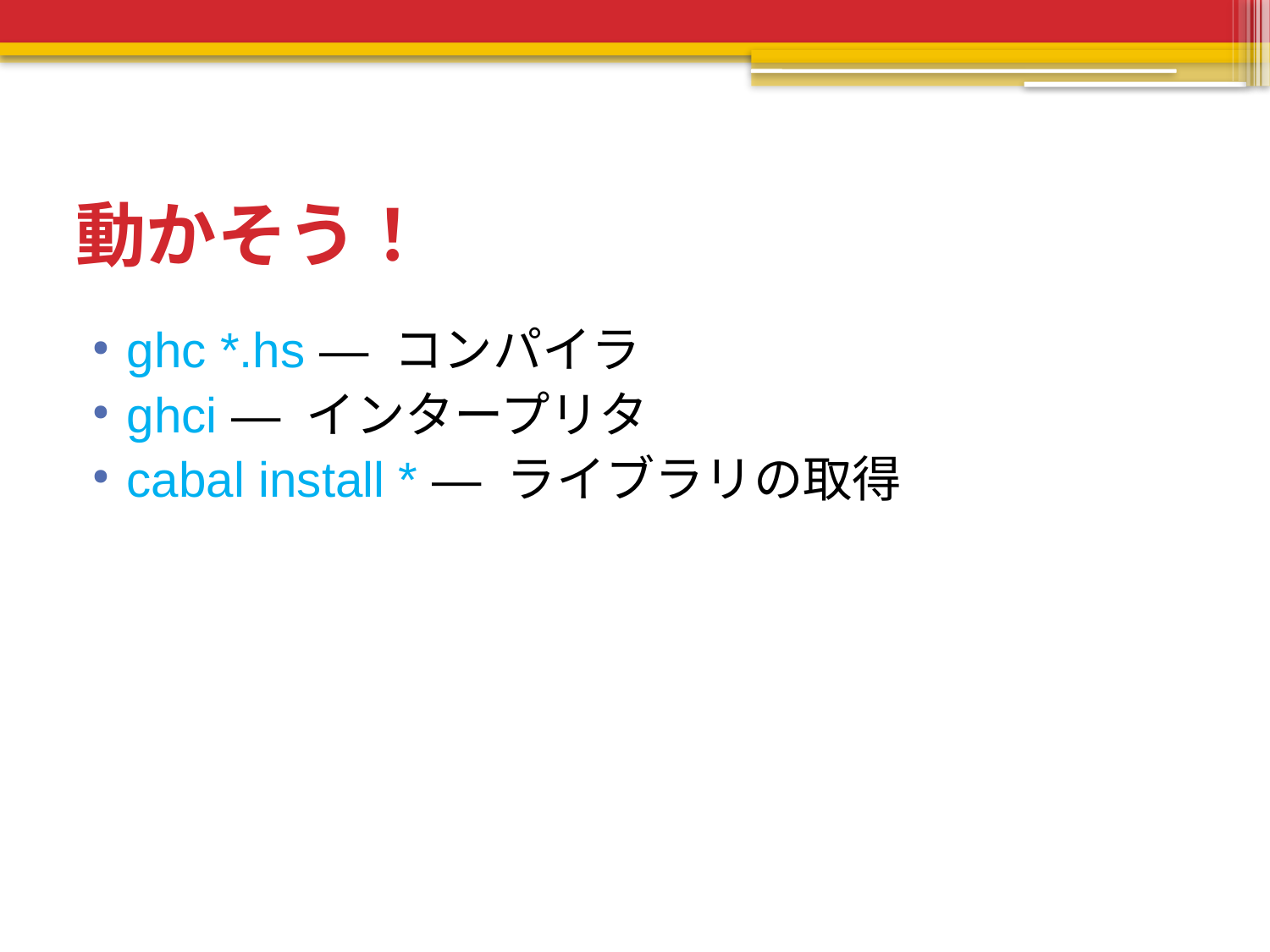

# 動かそう！
ghc *.hs ― コンパイラ
ghci ― インタープリタ
cabal install * ― ライブラリの取得